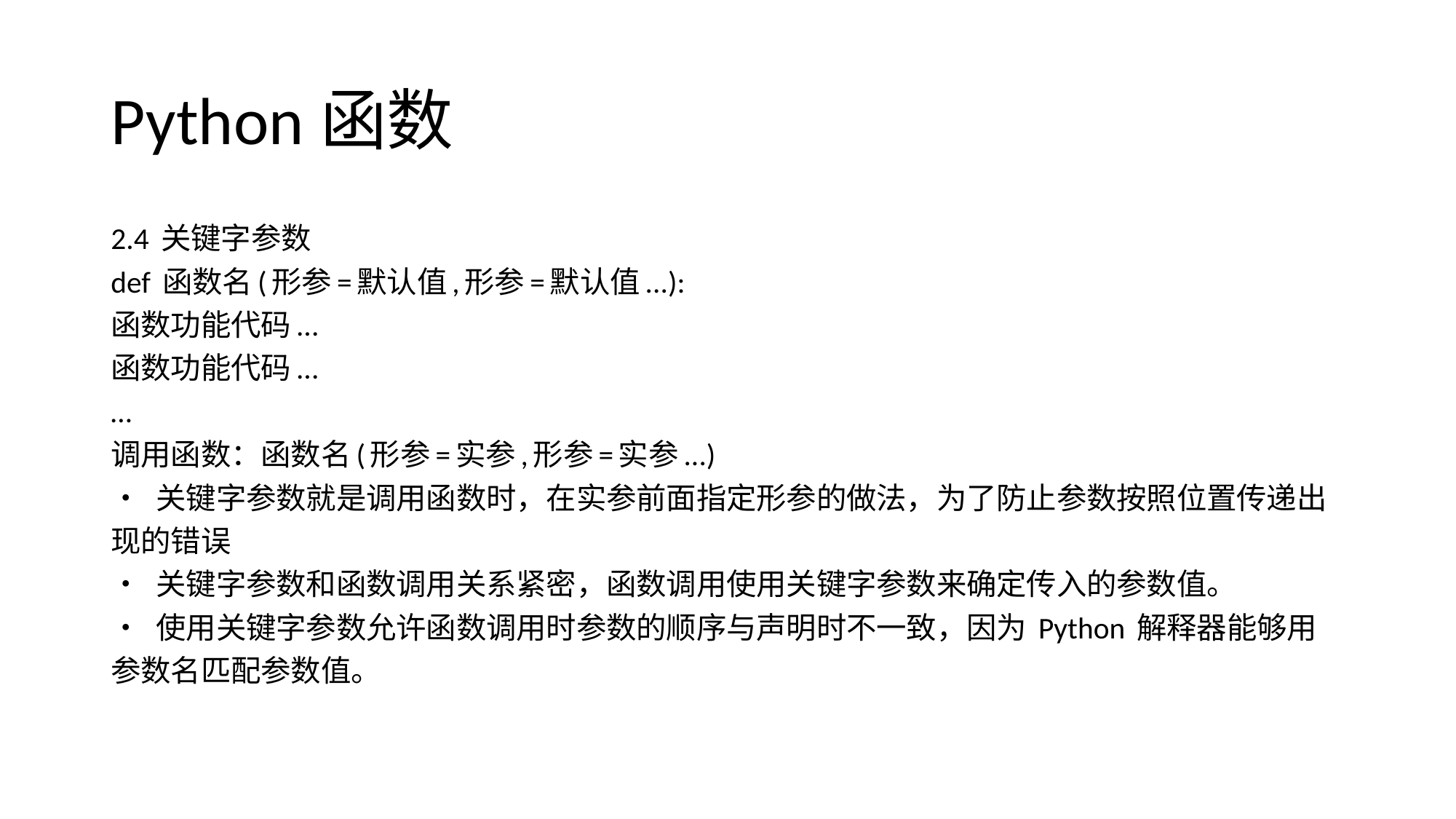

# Python函数
2.4 关键字参数
def 函数名(形参=默认值,形参=默认值...):
函数功能代码...
函数功能代码...
…
调用函数：函数名(形参=实参,形参=实参...)
•  关键字参数就是调用函数时，在实参前面指定形参的做法，为了防止参数按照位置传递出
现的错误
•  关键字参数和函数调用关系紧密，函数调用使用关键字参数来确定传入的参数值。
•  使用关键字参数允许函数调用时参数的顺序与声明时不一致，因为 Python 解释器能够用
参数名匹配参数值。